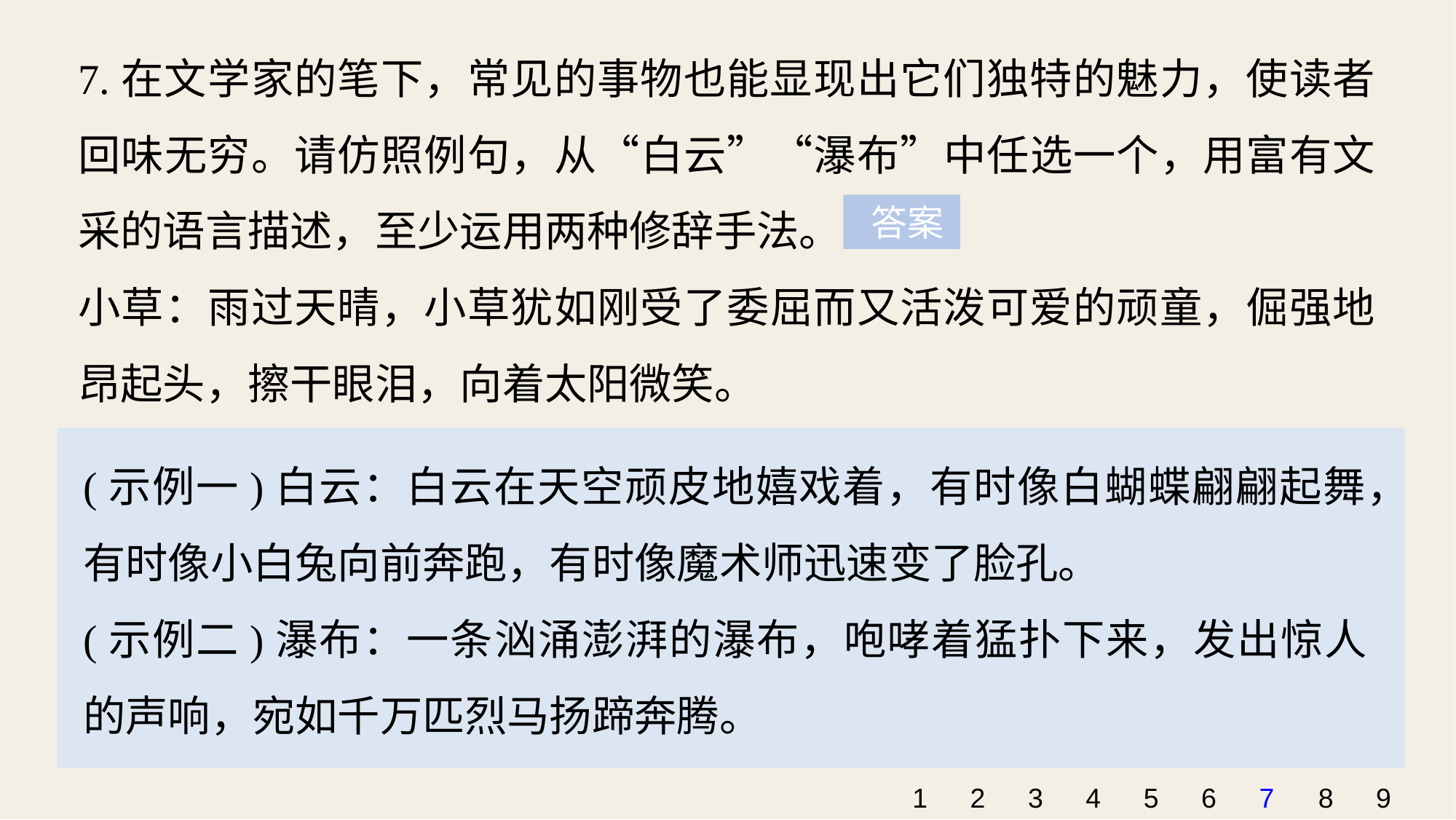

7.在文学家的笔下，常见的事物也能显现出它们独特的魅力，使读者回味无穷。请仿照例句，从“白云”“瀑布”中任选一个，用富有文采的语言描述，至少运用两种修辞手法。
小草：雨过天晴，小草犹如刚受了委屈而又活泼可爱的顽童，倔强地昂起头，擦干眼泪，向着太阳微笑。
 答案
(示例一)白云：白云在天空顽皮地嬉戏着，有时像白蝴蝶翩翩起舞，有时像小白兔向前奔跑，有时像魔术师迅速变了脸孔。
(示例二)瀑布：一条汹涌澎湃的瀑布，咆哮着猛扑下来，发出惊人的声响，宛如千万匹烈马扬蹄奔腾。

1
2
3
4
5
6
7
8
9